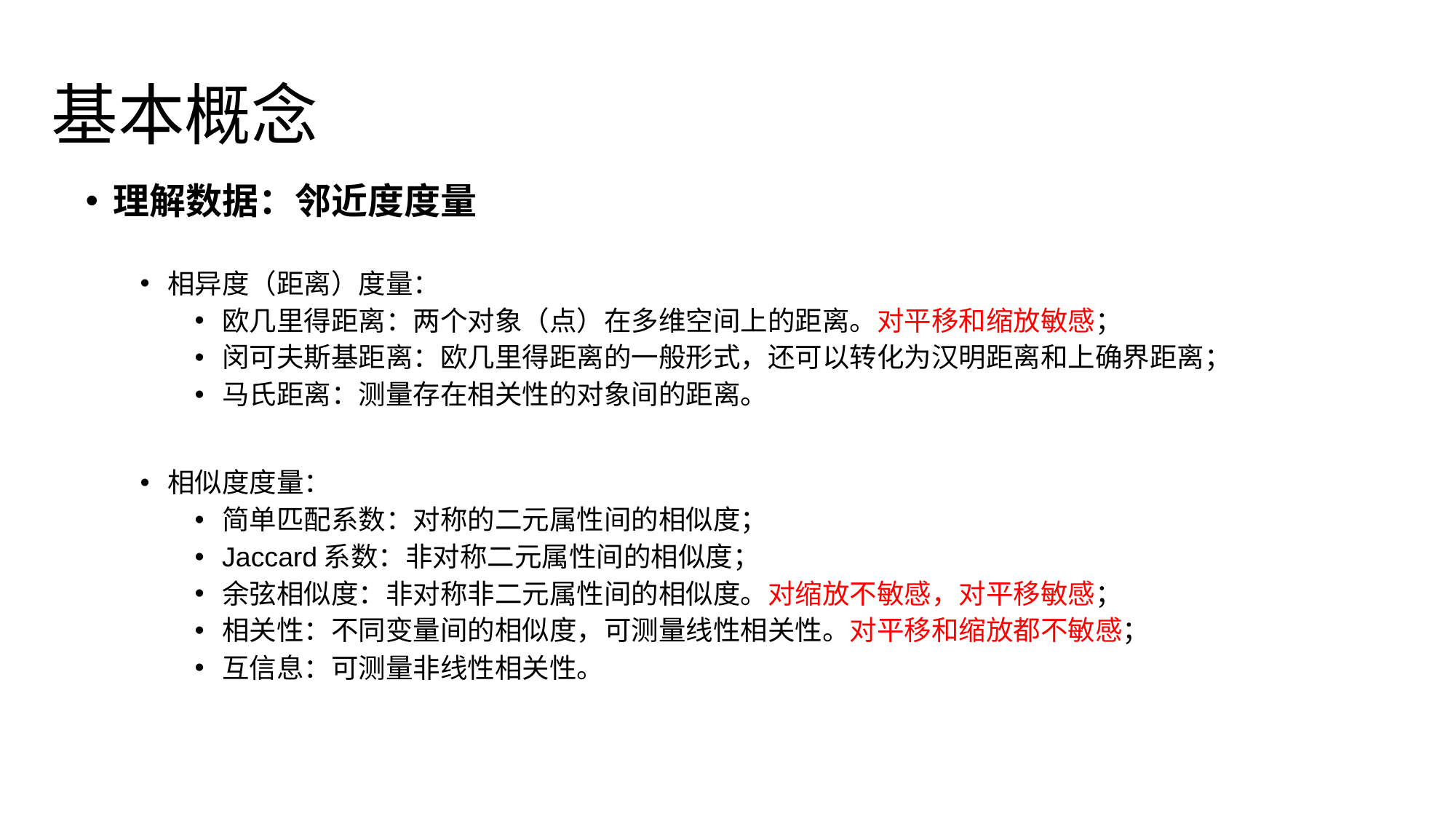

# 基本概念
理解数据：邻近度度量

相异度（距离）度量：
欧几里得距离：两个对象（点）在多维空间上的距离。对平移和缩放敏感；
闵可夫斯基距离：欧几里得距离的一般形式，还可以转化为汉明距离和上确界距离；
马氏距离：测量存在相关性的对象间的距离。

相似度度量：
简单匹配系数：对称的二元属性间的相似度；
Jaccard系数：非对称二元属性间的相似度；
余弦相似度：非对称非二元属性间的相似度。对缩放不敏感，对平移敏感；
相关性：不同变量间的相似度，可测量线性相关性。对平移和缩放都不敏感；
互信息：可测量非线性相关性。